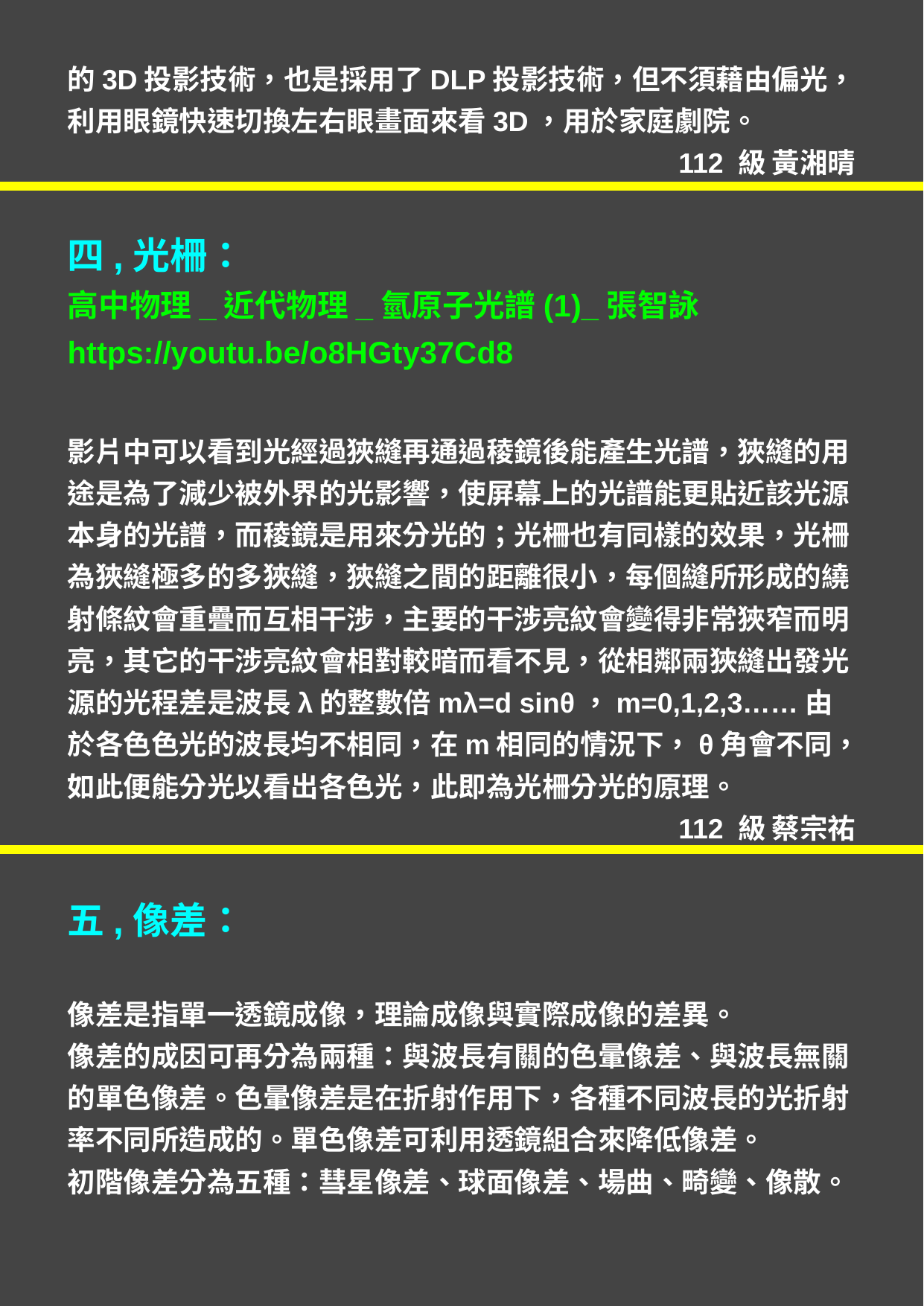

的3D投影技術，也是採用了DLP投影技術，但不須藉由偏光，利用眼鏡快速切換左右眼畫面來看3D，用於家庭劇院。
112 級 黃湘晴

四,光柵：
高中物理_近代物理_氫原子光譜(1)_張智詠
https://youtu.be/o8HGty37Cd8

影片中可以看到光經過狹縫再通過稜鏡後能產生光譜，狹縫的用途是為了減少被外界的光影響，使屏幕上的光譜能更貼近該光源本身的光譜，而稜鏡是用來分光的；光柵也有同樣的效果，光柵為狹縫極多的多狹縫，狹縫之間的距離很小，每個縫所形成的繞射條紋會重疊而互相干涉，主要的干涉亮紋會變得非常狹窄而明亮，其它的干涉亮紋會相對較暗而看不見，從相鄰兩狹縫出發光源的光程差是波長λ的整數倍mλ=d sinθ，m=0,1,2,3……由於各色色光的波長均不相同，在m相同的情況下，θ角會不同，如此便能分光以看出各色光，此即為光柵分光的原理。
112 級 蔡宗祐

五,像差：

像差是指單一透鏡成像，理論成像與實際成像的差異。
像差的成因可再分為兩種：與波長有關的色暈像差、與波長無關的單色像差。色暈像差是在折射作用下，各種不同波長的光折射率不同所造成的。單色像差可利用透鏡組合來降低像差。
初階像差分為五種：彗星像差、球面像差、場曲、畸變、像散。